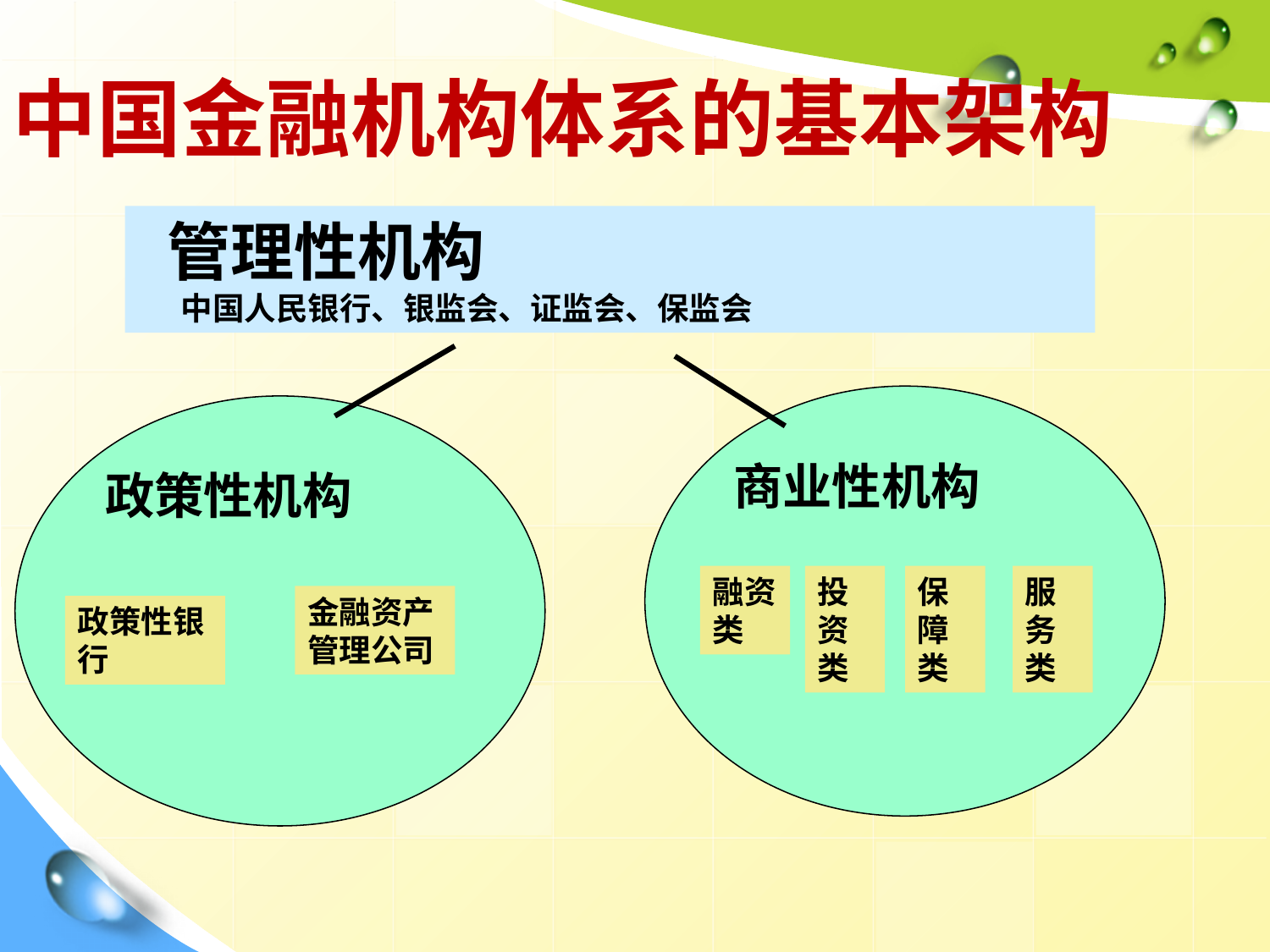

中国金融机构体系的基本架构
 管理性机构
     中国人民银行、银监会、证监会、保监会

商业性机构

政策性机构

融资类
投资类
保障类
服务类
金融资产管理公司
政策性银行